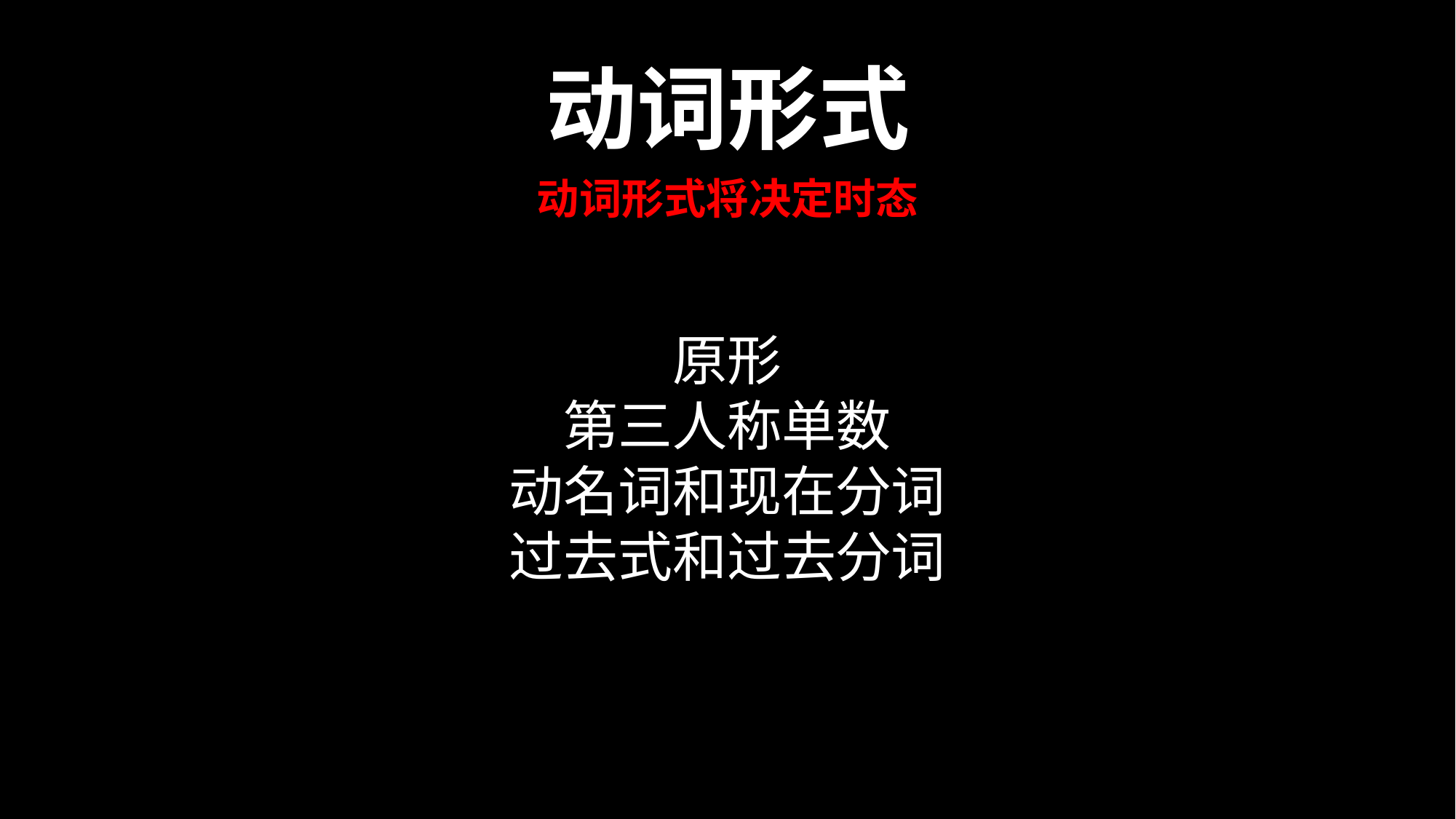

动词形式
动词形式将决定时态
原形
第三人称单数
动名词和现在分词
过去式和过去分词